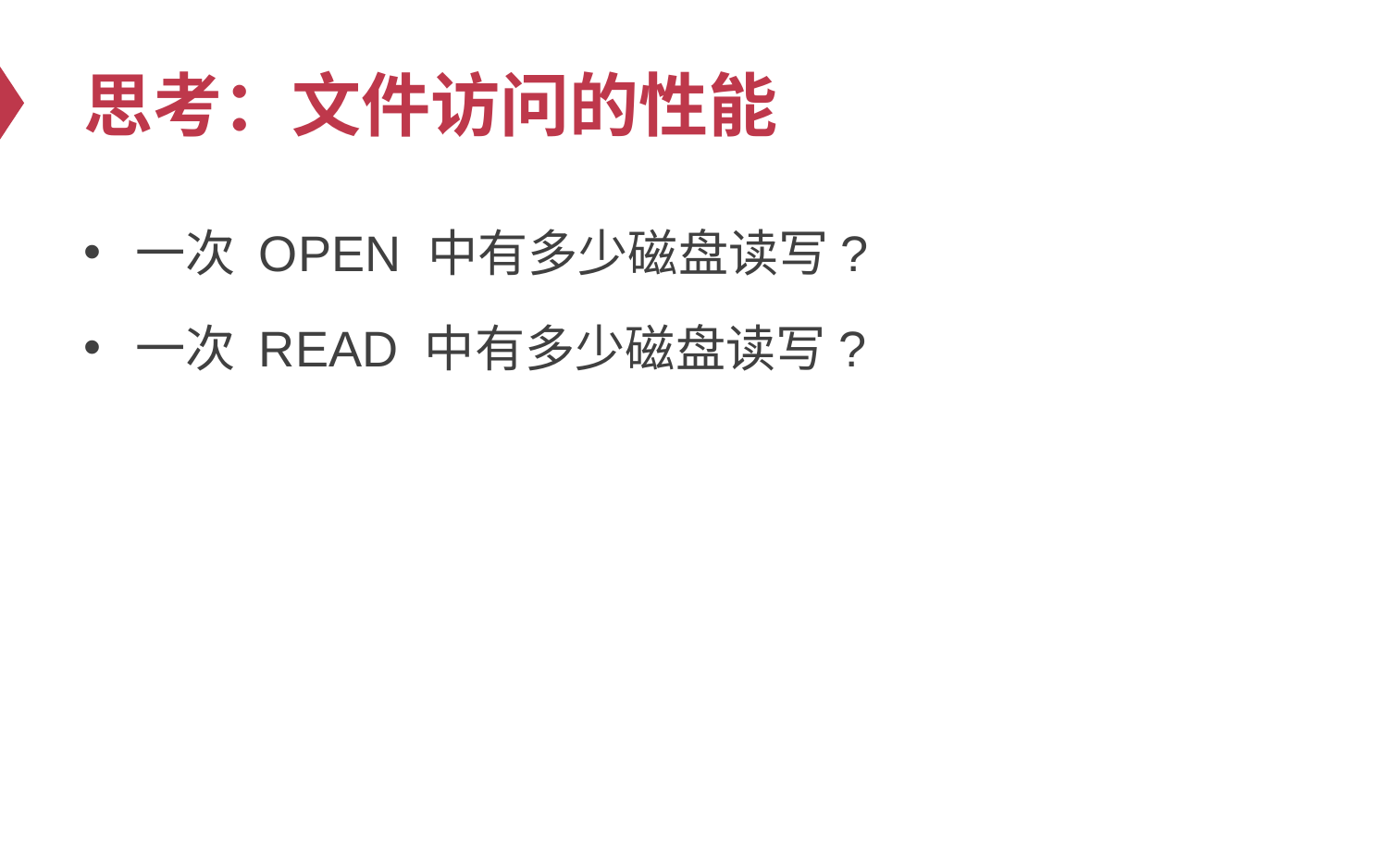

# 思考：文件访问的性能
一次 OPEN 中有多少磁盘读写?
一次 READ 中有多少磁盘读写?